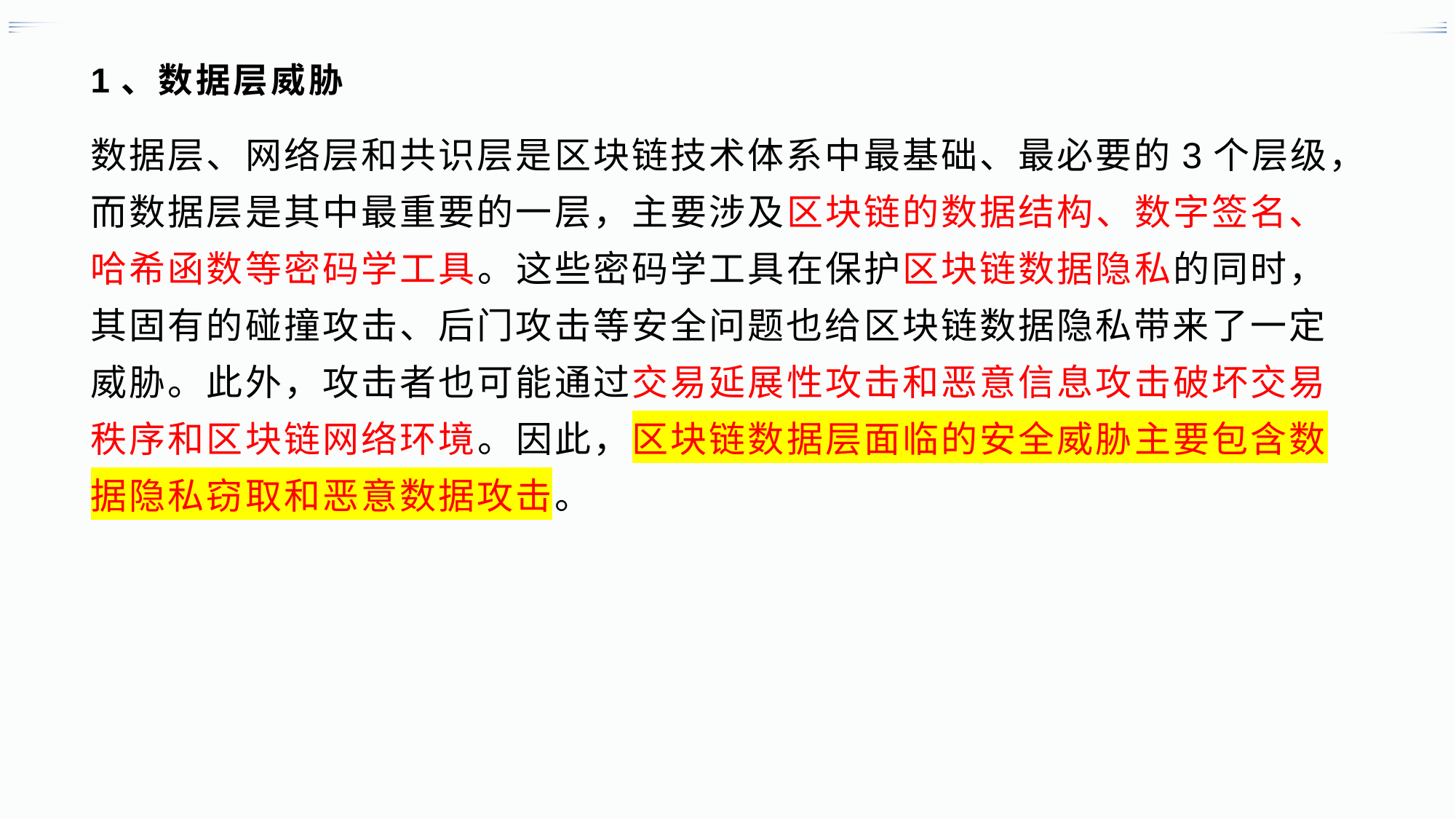

# 1、数据层威胁
数据层、网络层和共识层是区块链技术体系中最基础、最必要的3个层级，而数据层是其中最重要的一层，主要涉及区块链的数据结构、数字签名、哈希函数等密码学工具。这些密码学工具在保护区块链数据隐私的同时，其固有的碰撞攻击、后门攻击等安全问题也给区块链数据隐私带来了一定威胁。此外，攻击者也可能通过交易延展性攻击和恶意信息攻击破坏交易秩序和区块链网络环境。因此，区块链数据层面临的安全威胁主要包含数据隐私窃取和恶意数据攻击。